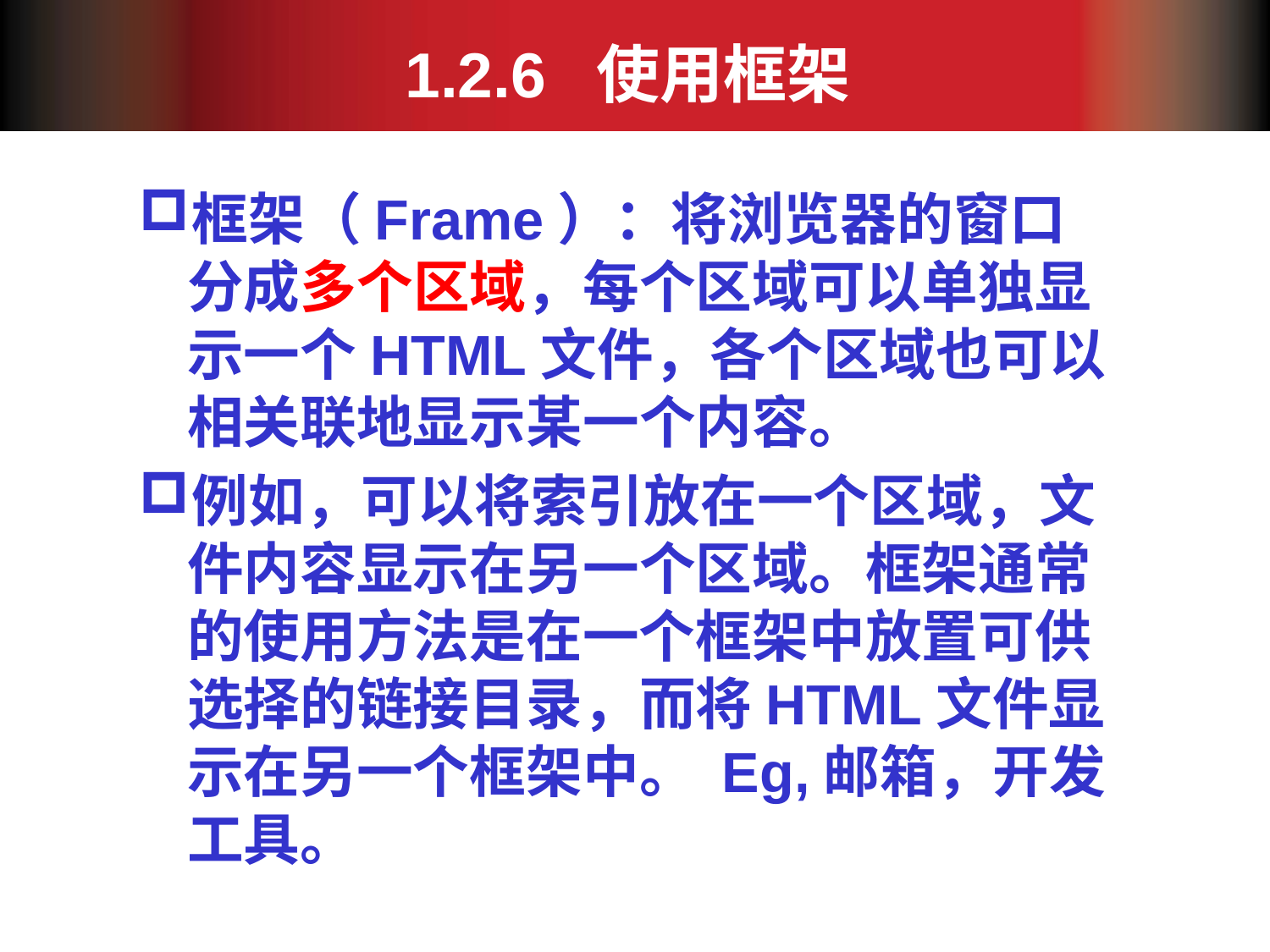

# 1.2.6  使用框架
框架（Frame）：将浏览器的窗口分成多个区域，每个区域可以单独显示一个HTML文件，各个区域也可以相关联地显示某一个内容。
例如，可以将索引放在一个区域，文件内容显示在另一个区域。框架通常的使用方法是在一个框架中放置可供选择的链接目录，而将HTML文件显示在另一个框架中。 Eg,邮箱，开发工具。